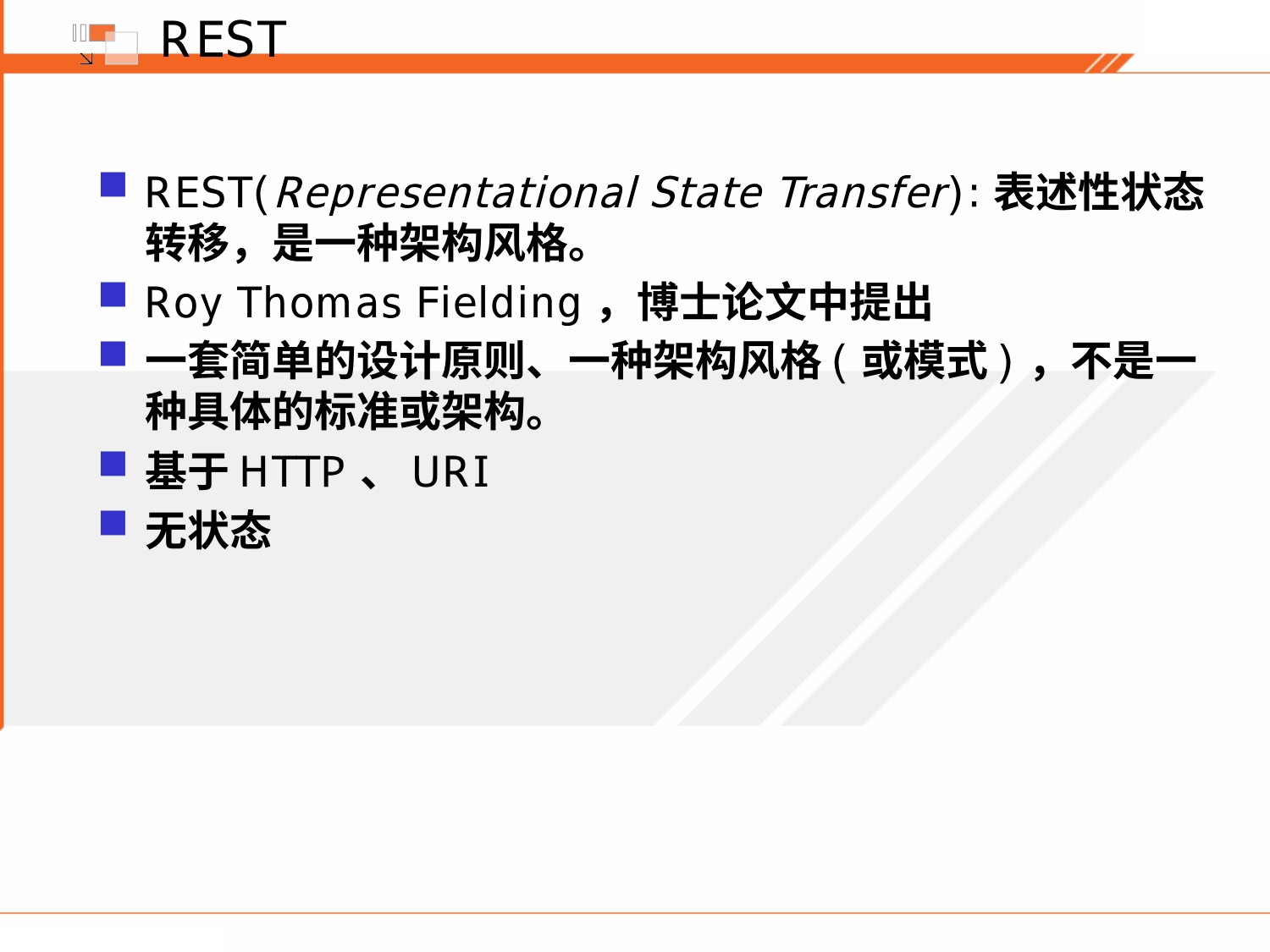

# REST
REST(Representational State Transfer):表述性状态转移，是一种架构风格。
Roy Thomas Fielding，博士论文中提出
一套简单的设计原则、一种架构风格(或模式)，不是一种具体的标准或架构。
基于HTTP、URI
无状态